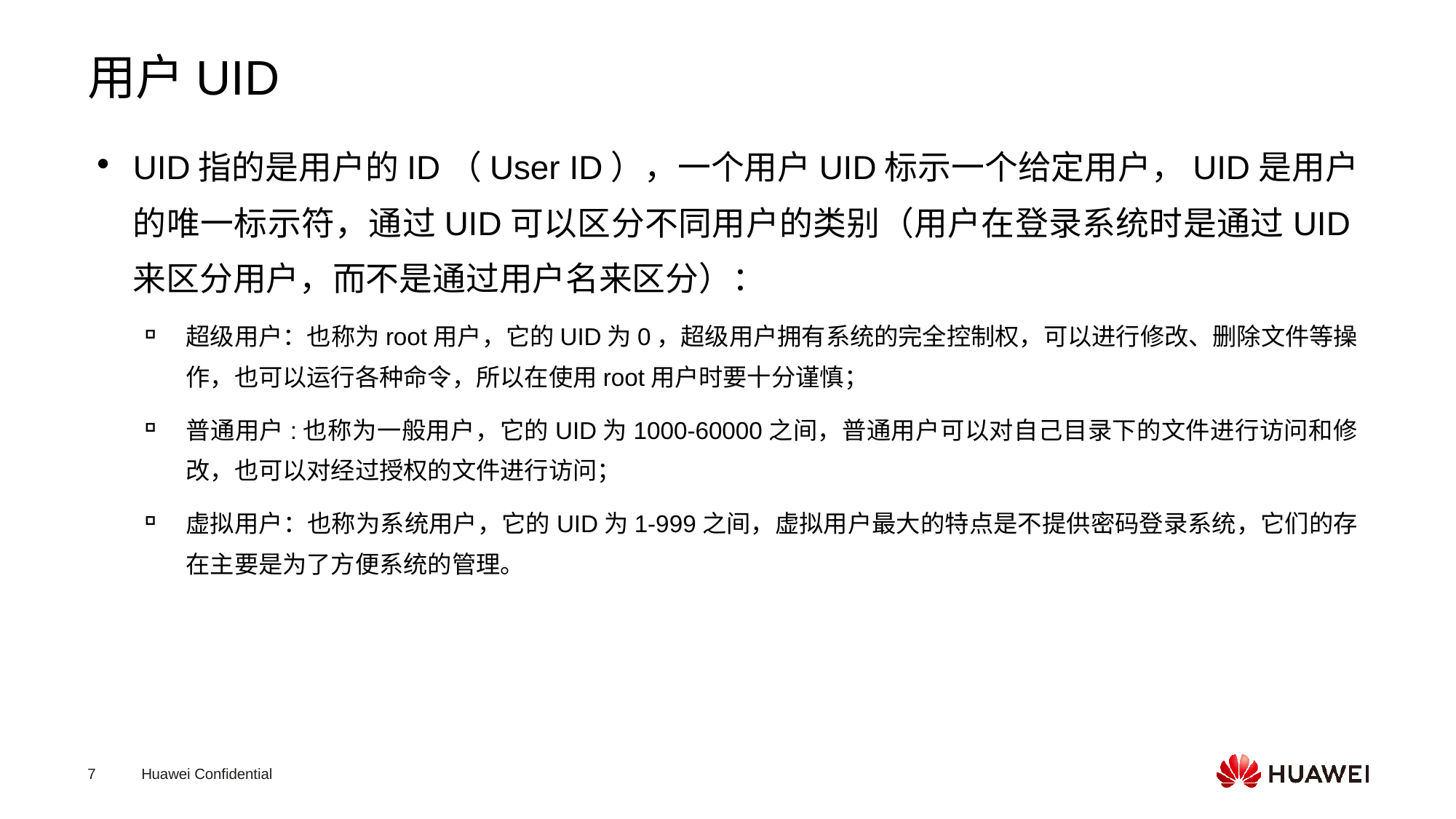

# 用户UID
UID指的是用户的ID（User ID），一个用户UID标示一个给定用户，UID是用户的唯一标示符，通过UID可以区分不同用户的类别（用户在登录系统时是通过UID来区分用户，而不是通过用户名来区分）：
超级用户：也称为root用户，它的UID为0，超级用户拥有系统的完全控制权，可以进行修改、删除文件等操作，也可以运行各种命令，所以在使用root用户时要十分谨慎；
普通用户:也称为一般用户，它的UID为1000-60000之间，普通用户可以对自己目录下的文件进行访问和修改，也可以对经过授权的文件进行访问；
虚拟用户：也称为系统用户，它的UID为1-999之间，虚拟用户最大的特点是不提供密码登录系统，它们的存在主要是为了方便系统的管理。